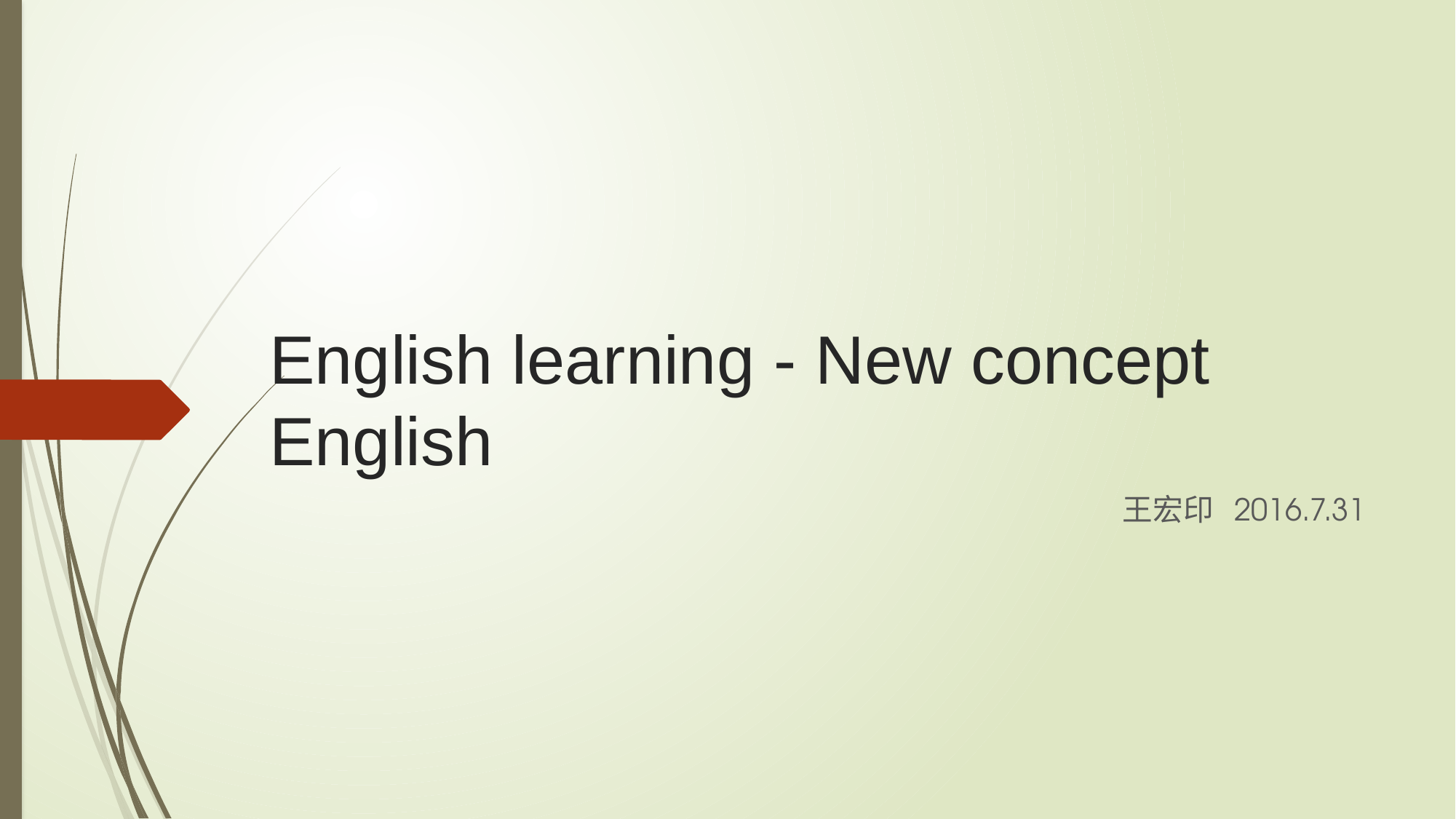

# English learning - New concept English
王宏印  2016.7.31